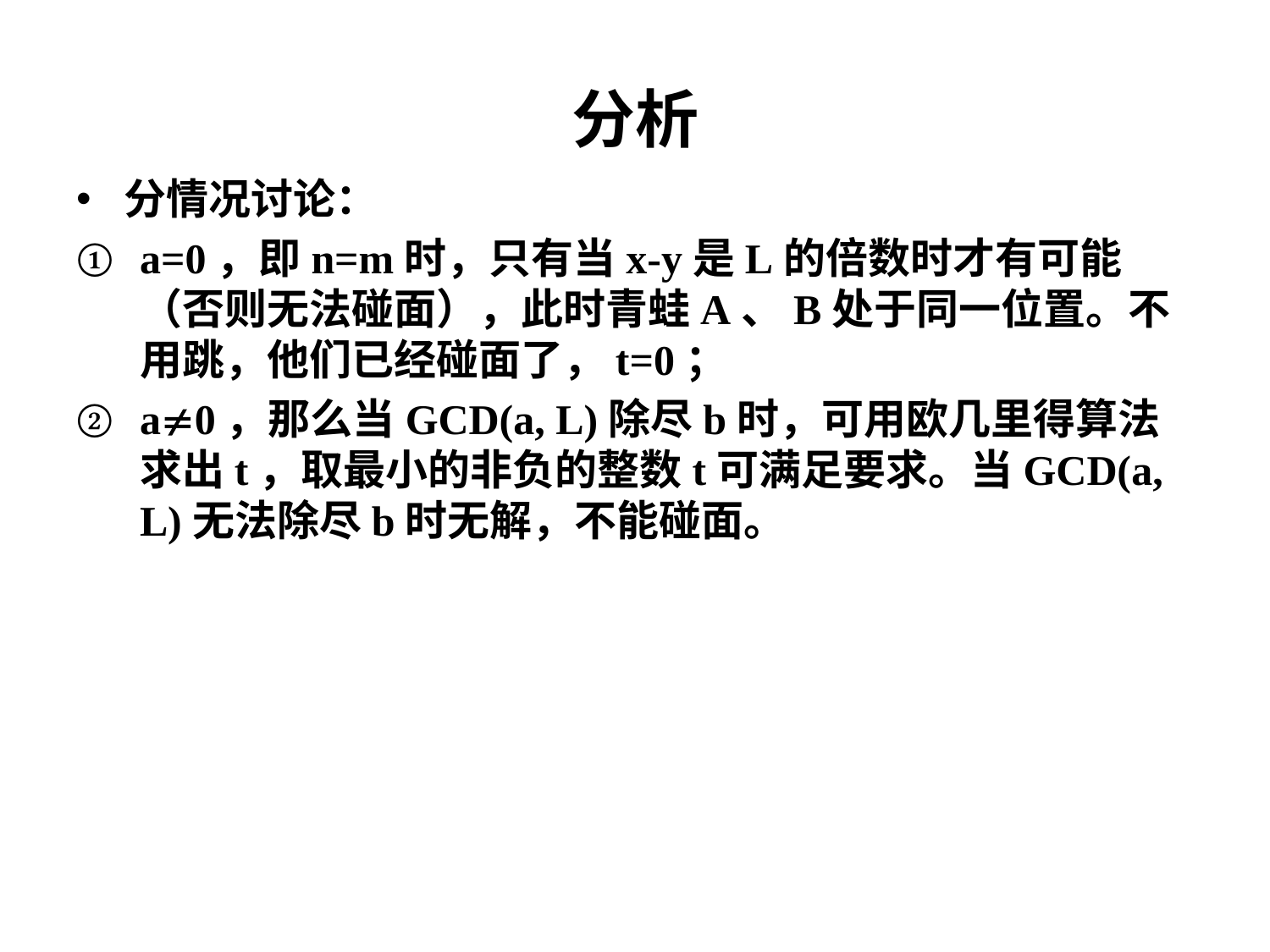

# 分析
分情况讨论：
a=0，即n=m时，只有当x-y是L的倍数时才有可能（否则无法碰面），此时青蛙A、B处于同一位置。不用跳，他们已经碰面了，t=0；
a≠0，那么当GCD(a, L)除尽b时，可用欧几里得算法求出t，取最小的非负的整数t可满足要求。当GCD(a, L)无法除尽b时无解，不能碰面。